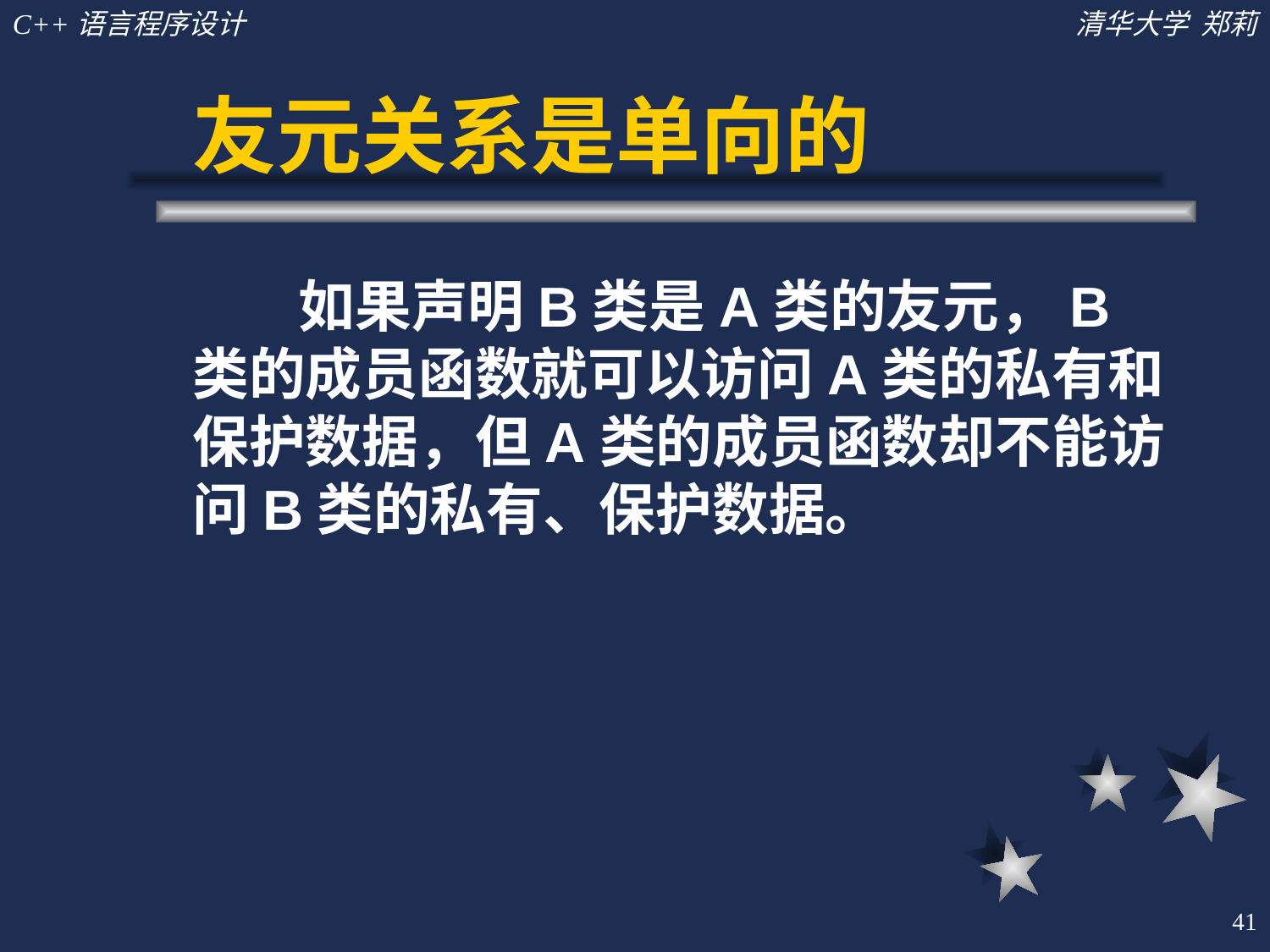

# 友元关系是单向的
如果声明B类是A类的友元，B类的成员函数就可以访问A类的私有和保护数据，但A类的成员函数却不能访问B类的私有、保护数据。
41